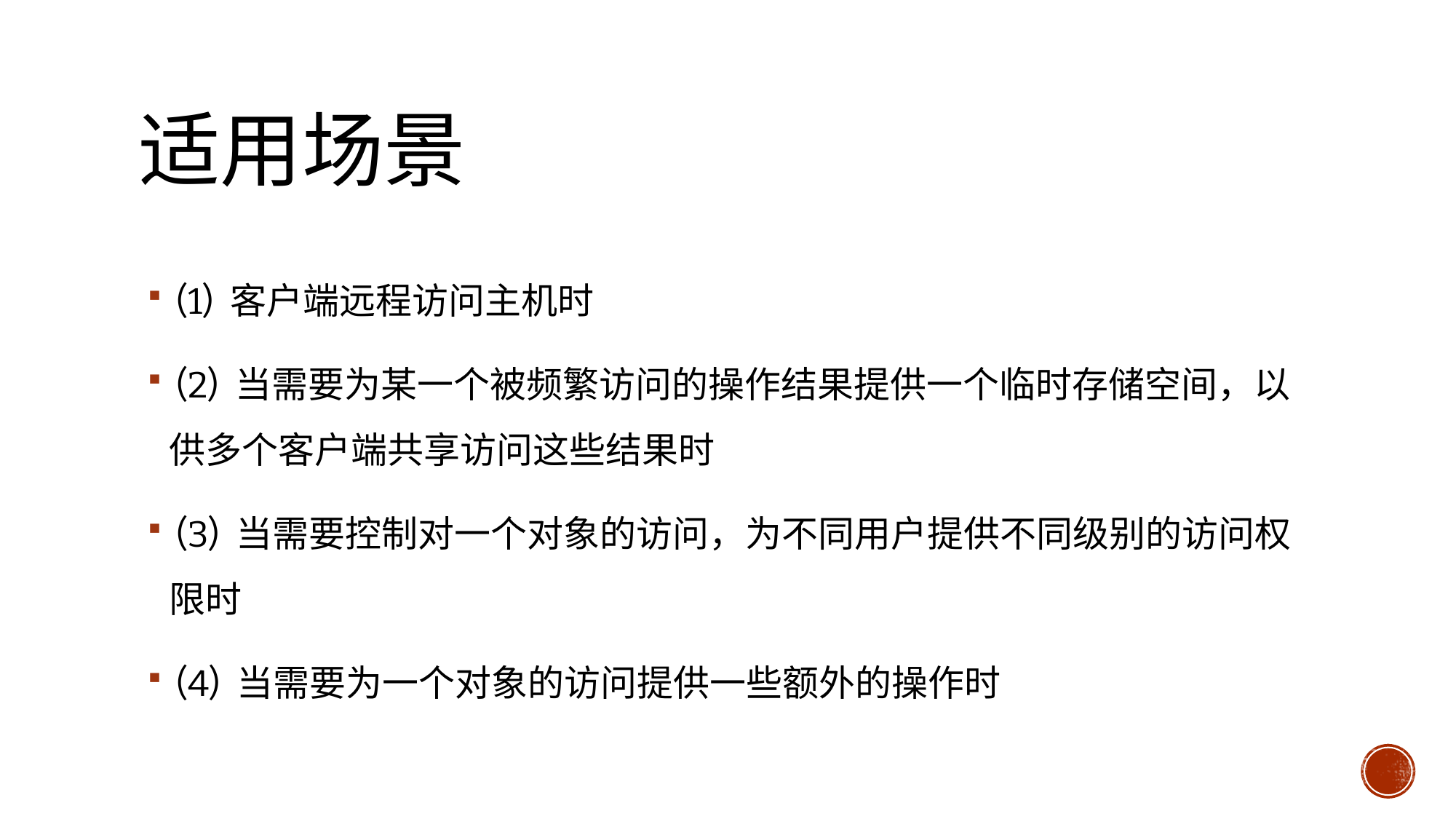

# 适用场景
 (1) 客户端远程访问主机时
 (2) 当需要为某一个被频繁访问的操作结果提供一个临时存储空间，以供多个客户端共享访问这些结果时
 (3) 当需要控制对一个对象的访问，为不同用户提供不同级别的访问权限时
 (4) 当需要为一个对象的访问提供一些额外的操作时